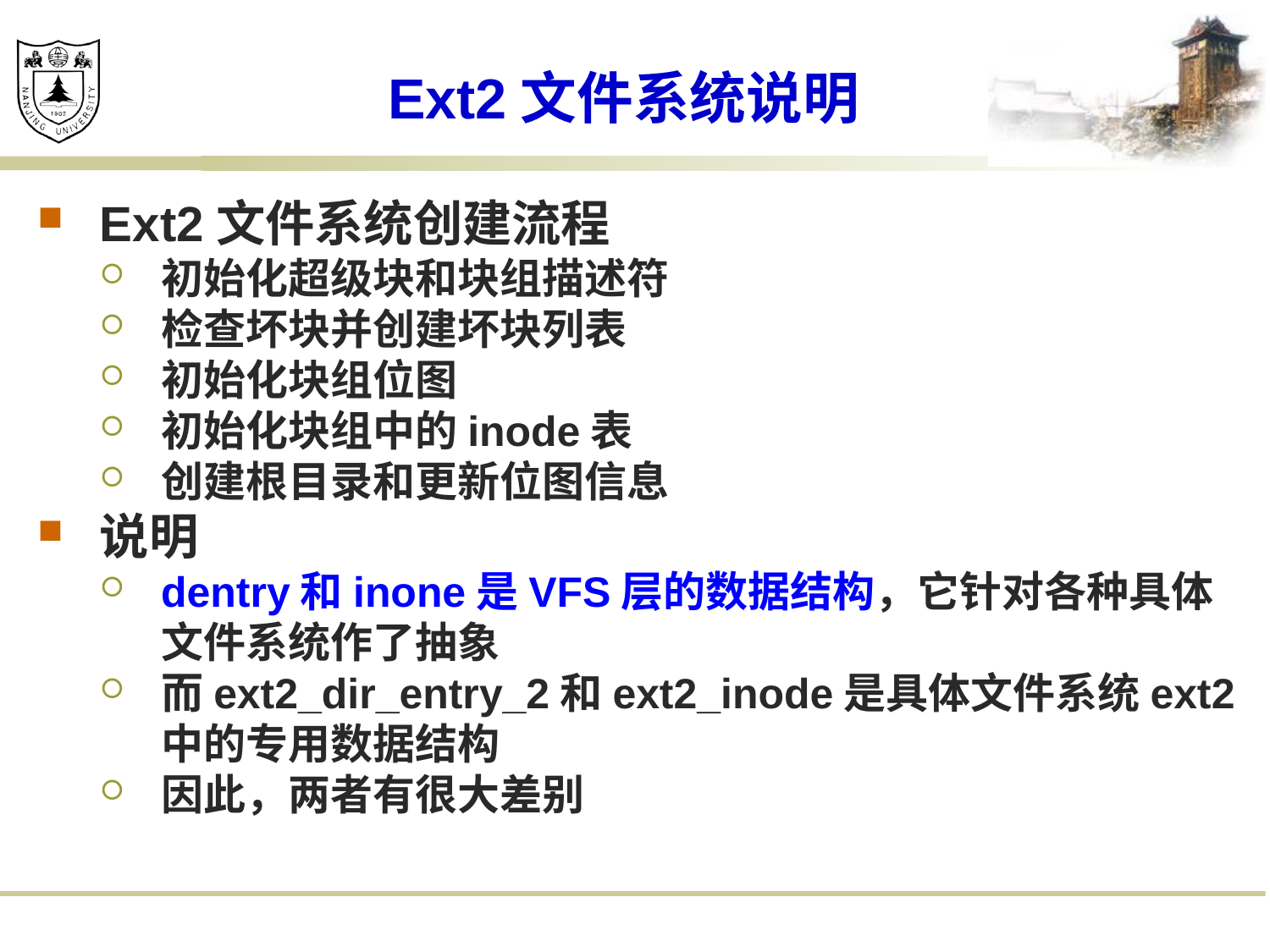

# Ext2文件系统说明
Ext2文件系统创建流程
初始化超级块和块组描述符
检查坏块并创建坏块列表
初始化块组位图
初始化块组中的inode表
创建根目录和更新位图信息
说明
dentry和inone是VFS层的数据结构，它针对各种具体文件系统作了抽象
而ext2_dir_entry_2和ext2_inode是具体文件系统ext2中的专用数据结构
因此，两者有很大差别
161